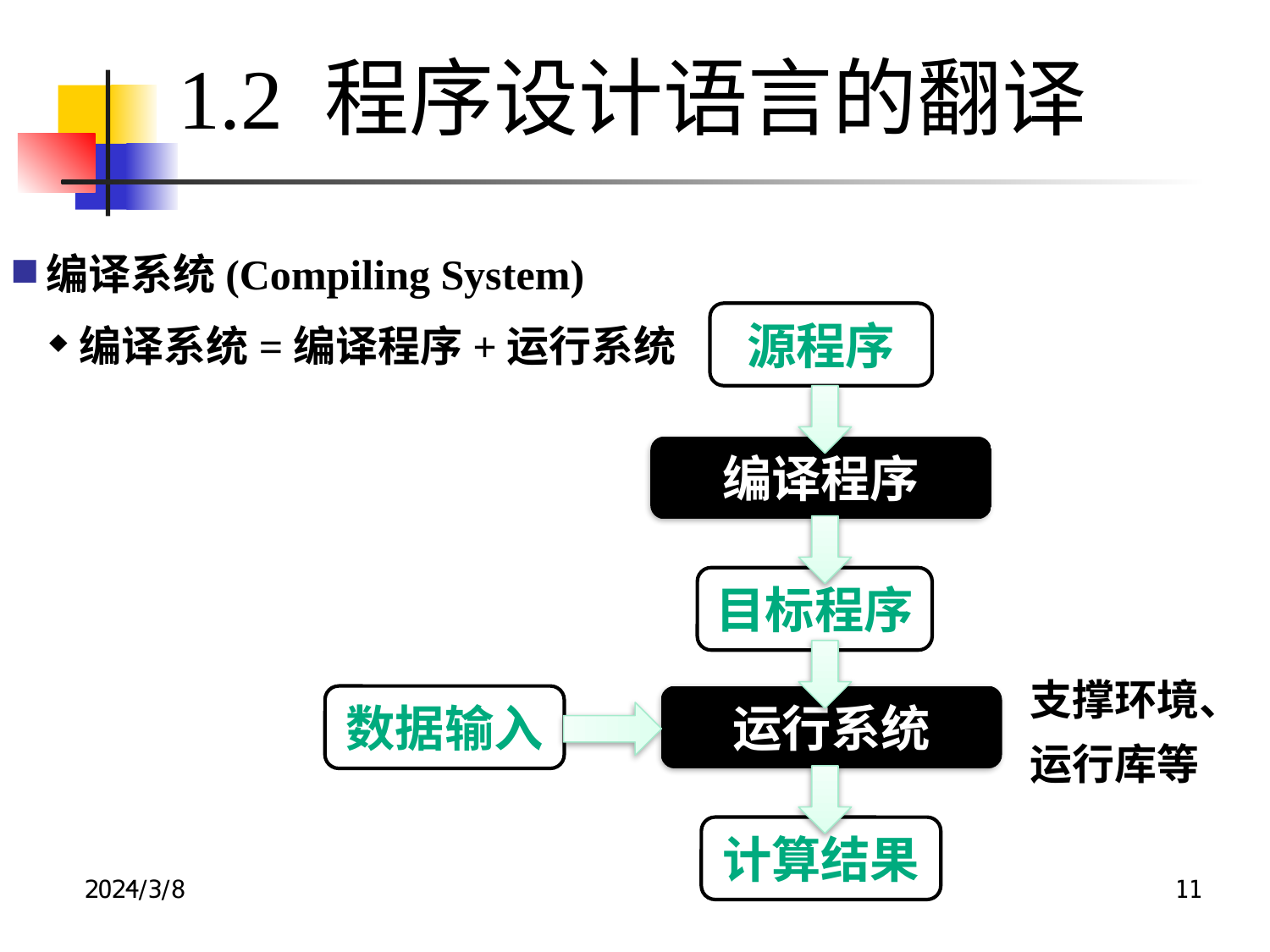

1.2 程序设计语言的翻译
编译系统(Compiling System)
编译系统=编译程序+运行系统
源程序

编译程序

目标程序

运行系统
数据输入

计算结果
支撑环境、
运行库等
2024/3/8
11